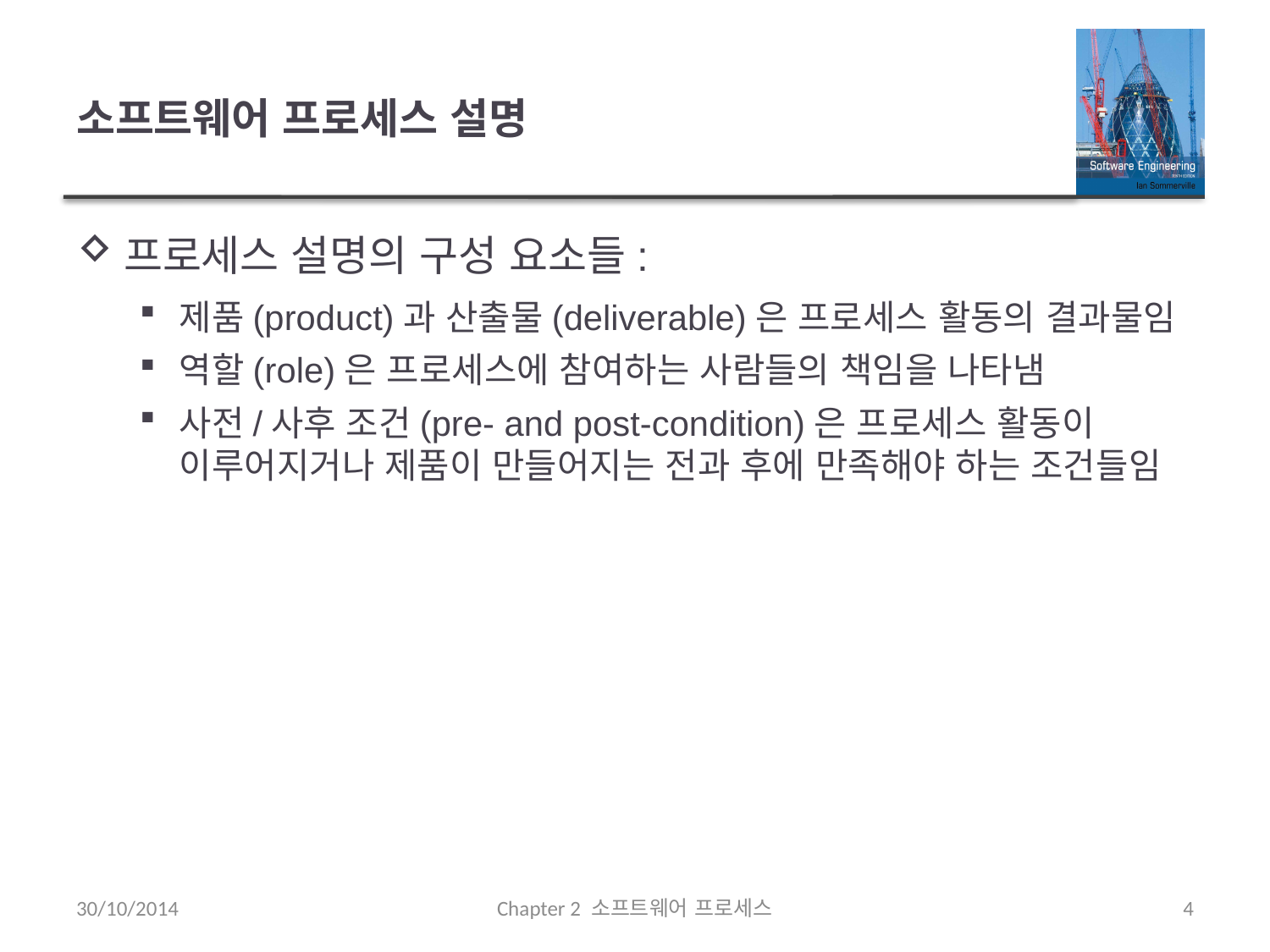

# 소프트웨어 프로세스 설명
프로세스 설명의 구성 요소들:
제품(product)과 산출물(deliverable)은 프로세스 활동의 결과물임
역할(role)은 프로세스에 참여하는 사람들의 책임을 나타냄
사전/사후 조건(pre- and post-condition)은 프로세스 활동이 이루어지거나 제품이 만들어지는 전과 후에 만족해야 하는 조건들임
30/10/2014
Chapter 2 소프트웨어 프로세스
4